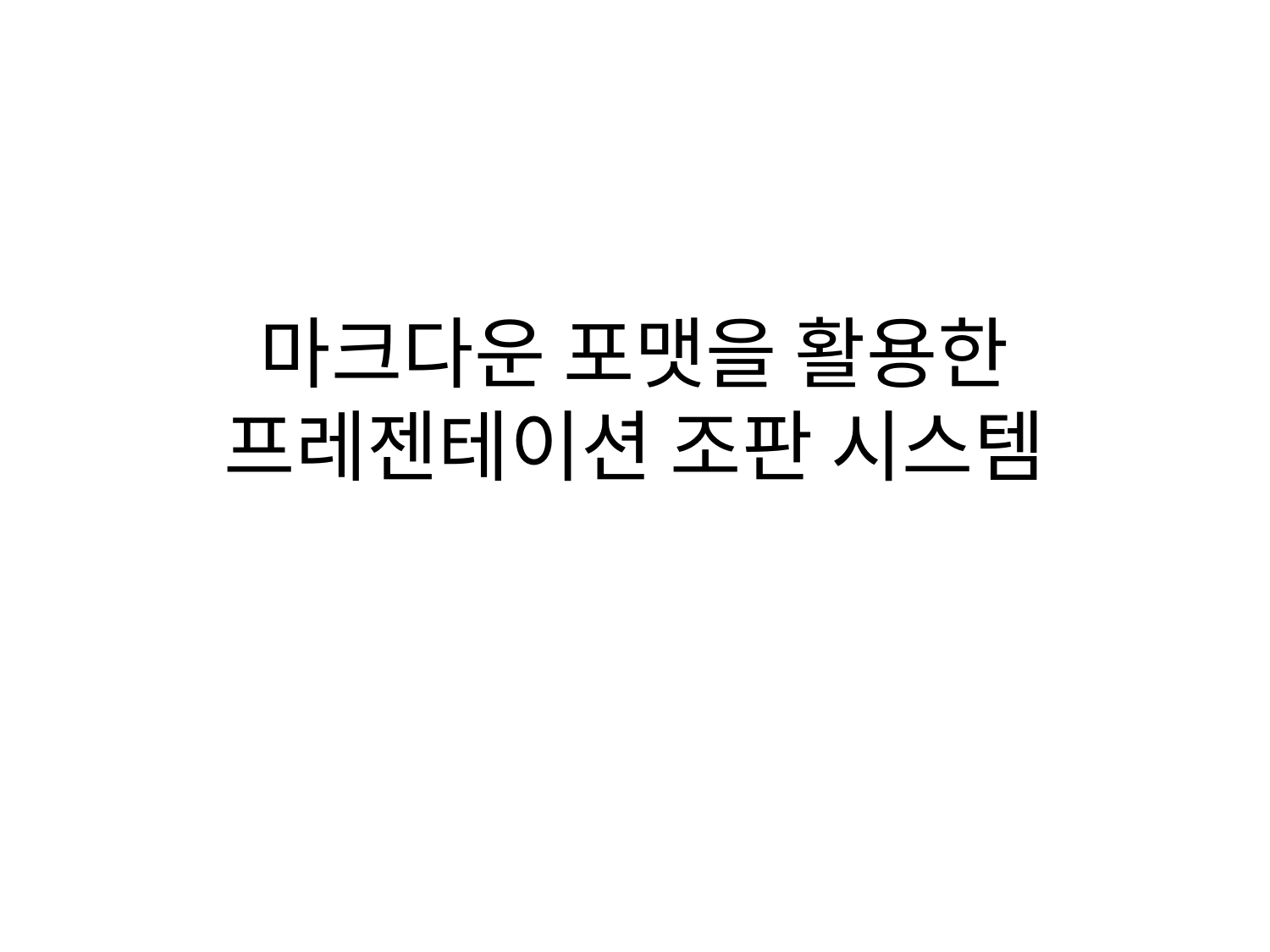

# 마크다운 포맷을 활용한 프레젠테이션 조판 시스템